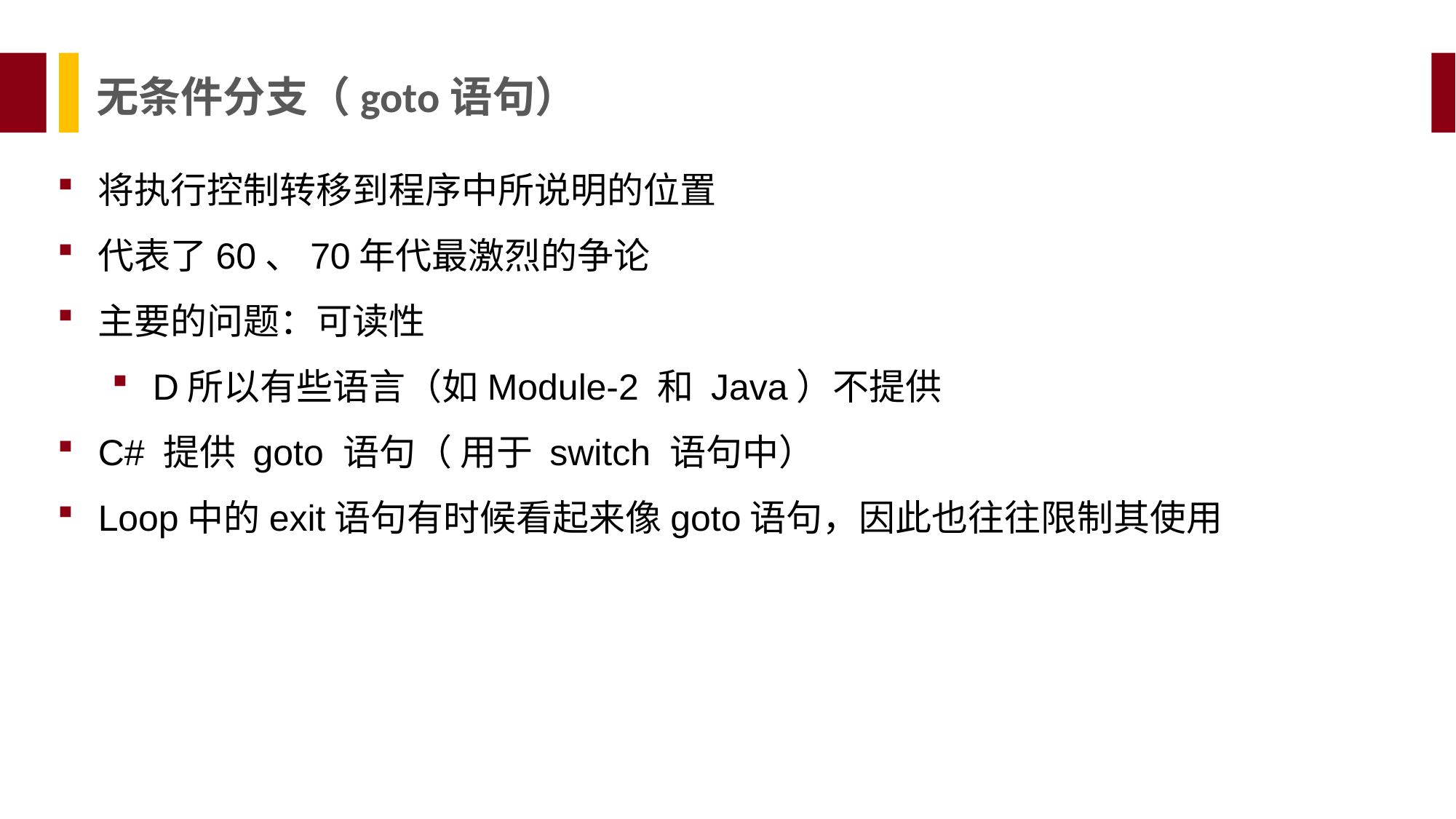

无条件分支（goto语句）
将执行控制转移到程序中所说明的位置
代表了60、70年代最激烈的争论
主要的问题：可读性
D所以有些语言（如Module-2 和 Java）不提供
C# 提供 goto 语句（ 用于 switch 语句中）
Loop中的exit语句有时候看起来像goto语句，因此也往往限制其使用